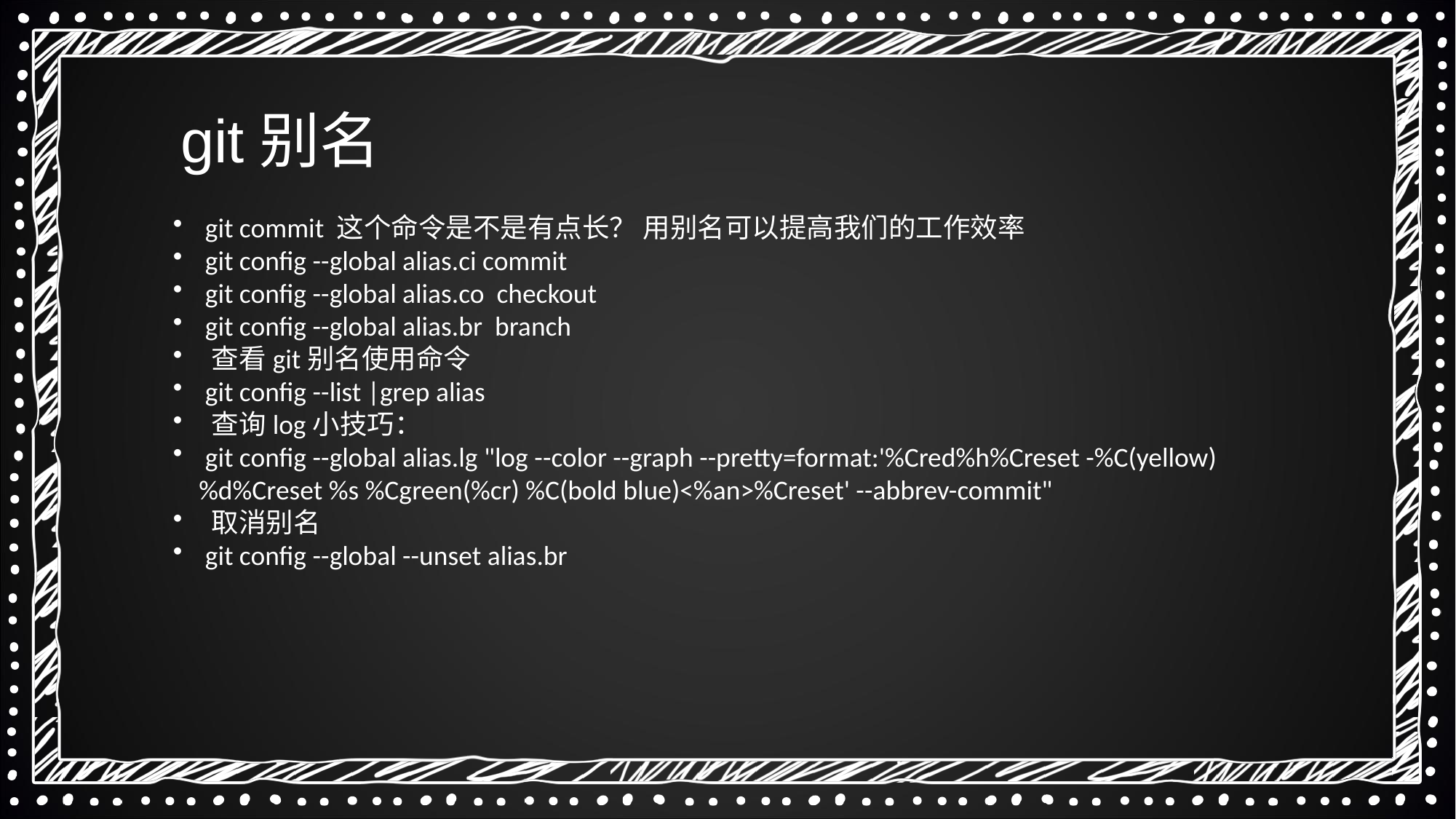

git别名
 git commit 这个命令是不是有点长？ 用别名可以提高我们的工作效率
 git config --global alias.ci commit
 git config --global alias.co  checkout
 git config --global alias.br  branch
 查看git别名使用命令
 git config --list |grep alias
 查询log小技巧：
 git config --global alias.lg "log --color --graph --pretty=format:'%Cred%h%Creset -%C(yellow)%d%Creset %s %Cgreen(%cr) %C(bold blue)<%an>%Creset' --abbrev-commit"
 取消别名
 git config --global --unset alias.br